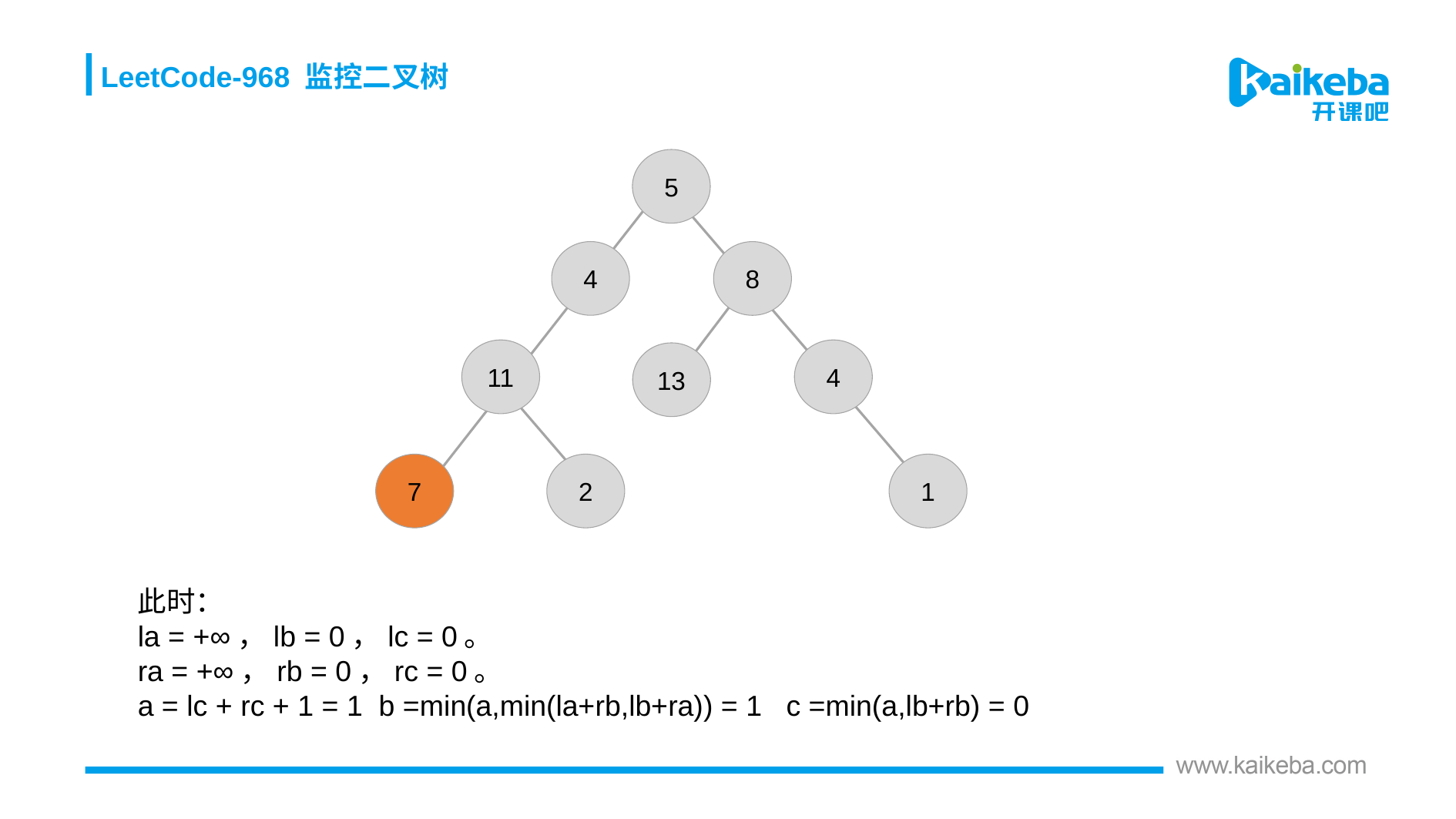

LeetCode-968 监控二叉树
5
4
8
11
4
13
7
2
1
此时：
la = +∞，lb = 0，lc = 0。
ra = +∞，rb = 0，rc = 0。
a = lc + rc + 1 = 1  b =min(a,min(la+rb,lb+ra)) = 1   c =min(a,lb+rb) = 0